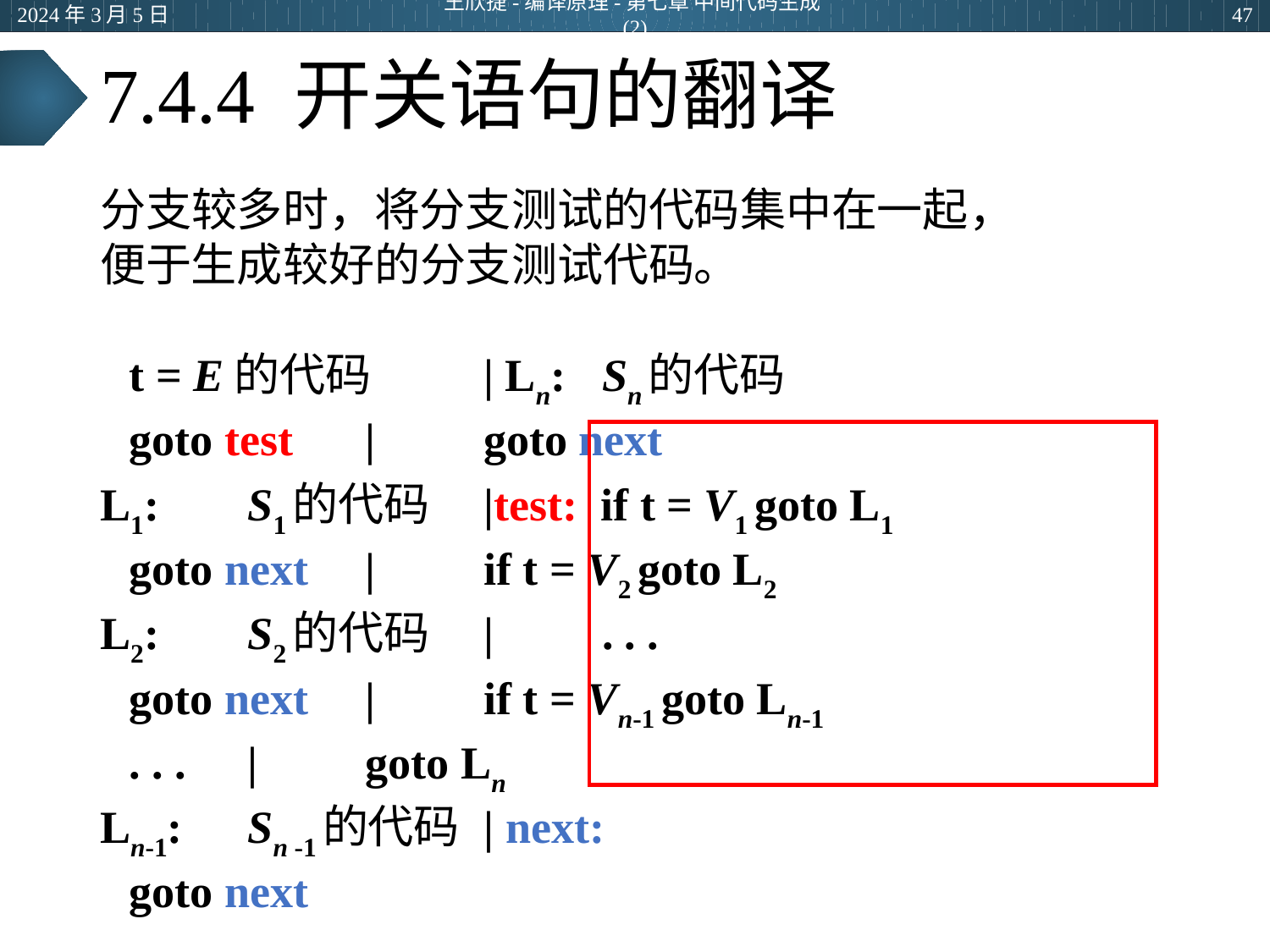

2024年3月5日
王欣捷-编译原理-第七章 中间代码生成(2)
47
# 7.4.4 开关语句的翻译
分支较多时，将分支测试的代码集中在一起，
便于生成较好的分支测试代码。

		t = E的代码		| Ln:	Sn的代码
		goto test 		| 	goto next
L1:	S1的代码 		|test:  if t = V1 goto L1
		goto next		| 	if t = V2 goto L2
L2:	S2的代码 		| 	. . .
		goto next		|	if t = Vn-1 goto Ln-1
		. . . 			|	goto Ln
Ln-1:	Sn -1的代码		| next:
		goto next